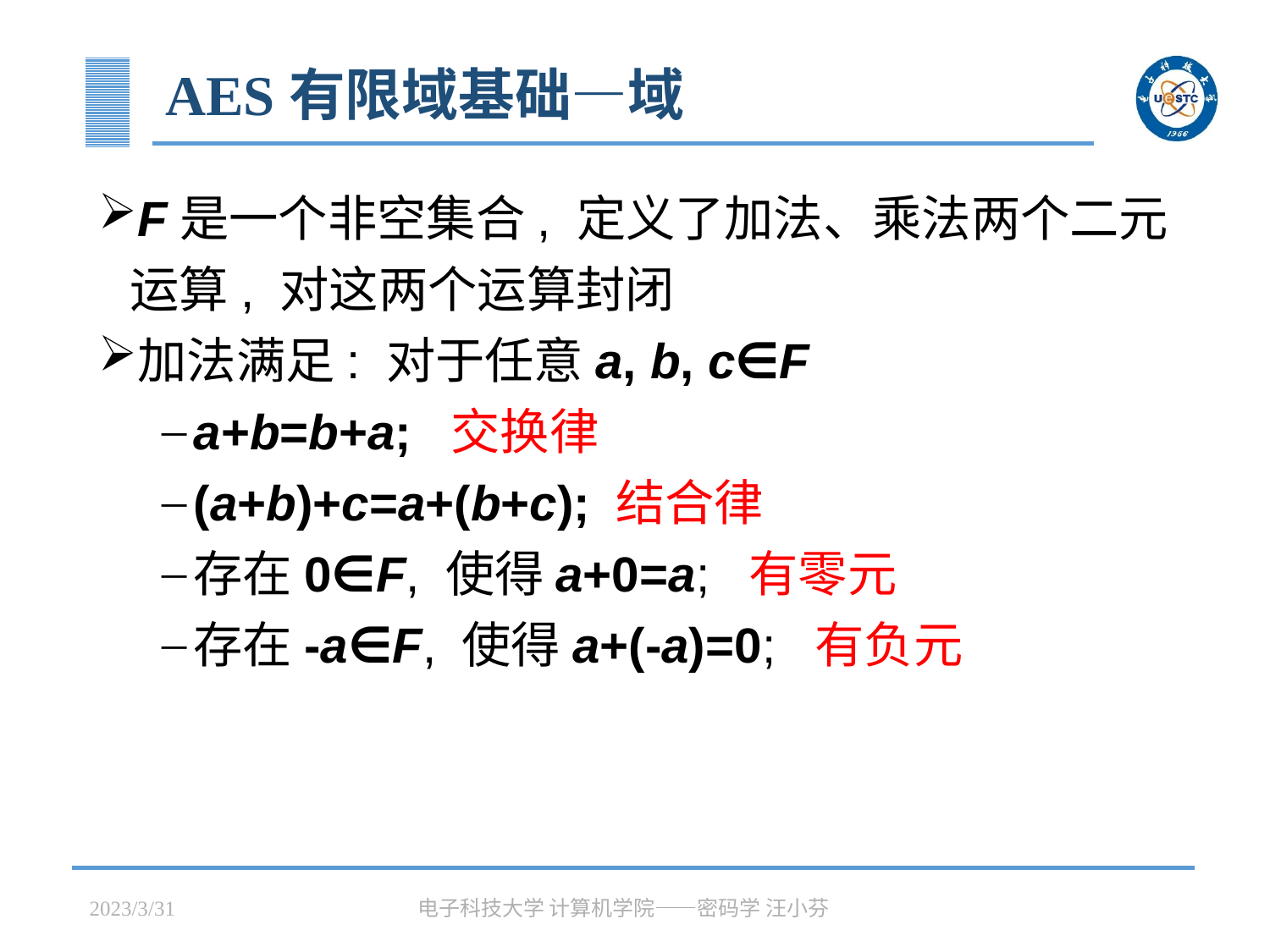

# AES有限域基础—域
F是一个非空集合, 定义了加法、乘法两个二元运算, 对这两个运算封闭
加法满足: 对于任意a, b, c∈F
a+b=b+a;  交换律
(a+b)+c=a+(b+c); 结合律
存在0∈F, 使得a+0=a;  有零元
存在-a∈F, 使得a+(-a)=0;  有负元

2023/3/31
电子科技大学 计算机学院——密码学 汪小芬